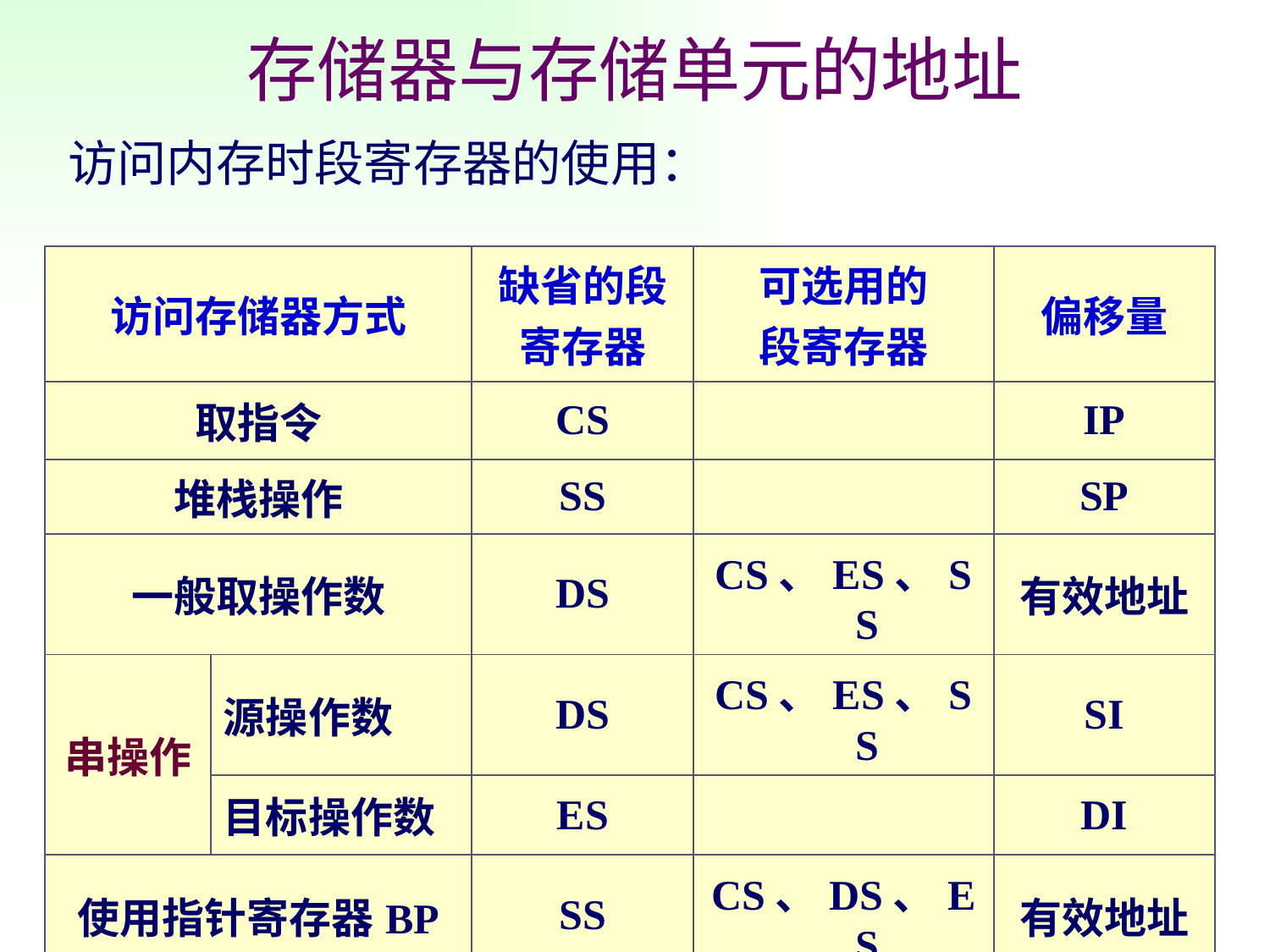

# 存储器与存储单元的地址
访问内存时段寄存器的使用：
| 访问存储器方式 |  | 缺省的段寄存器 | 可选用的 段寄存器 | 偏移量 |
| --- | --- | --- | --- | --- |
| 取指令 |  | CS |  | IP |
| 堆栈操作 |  | SS |  | SP |
| 一般取操作数 |  | DS | CS、ES、SS | 有效地址 |
| 串操作 | 源操作数 | DS | CS、ES、SS | SI |
|  | 目标操作数 | ES |  | DI |
| 使用指针寄存器BP |  | SS | CS、DS、ES | 有效地址 |
39
汇编语言程序设计